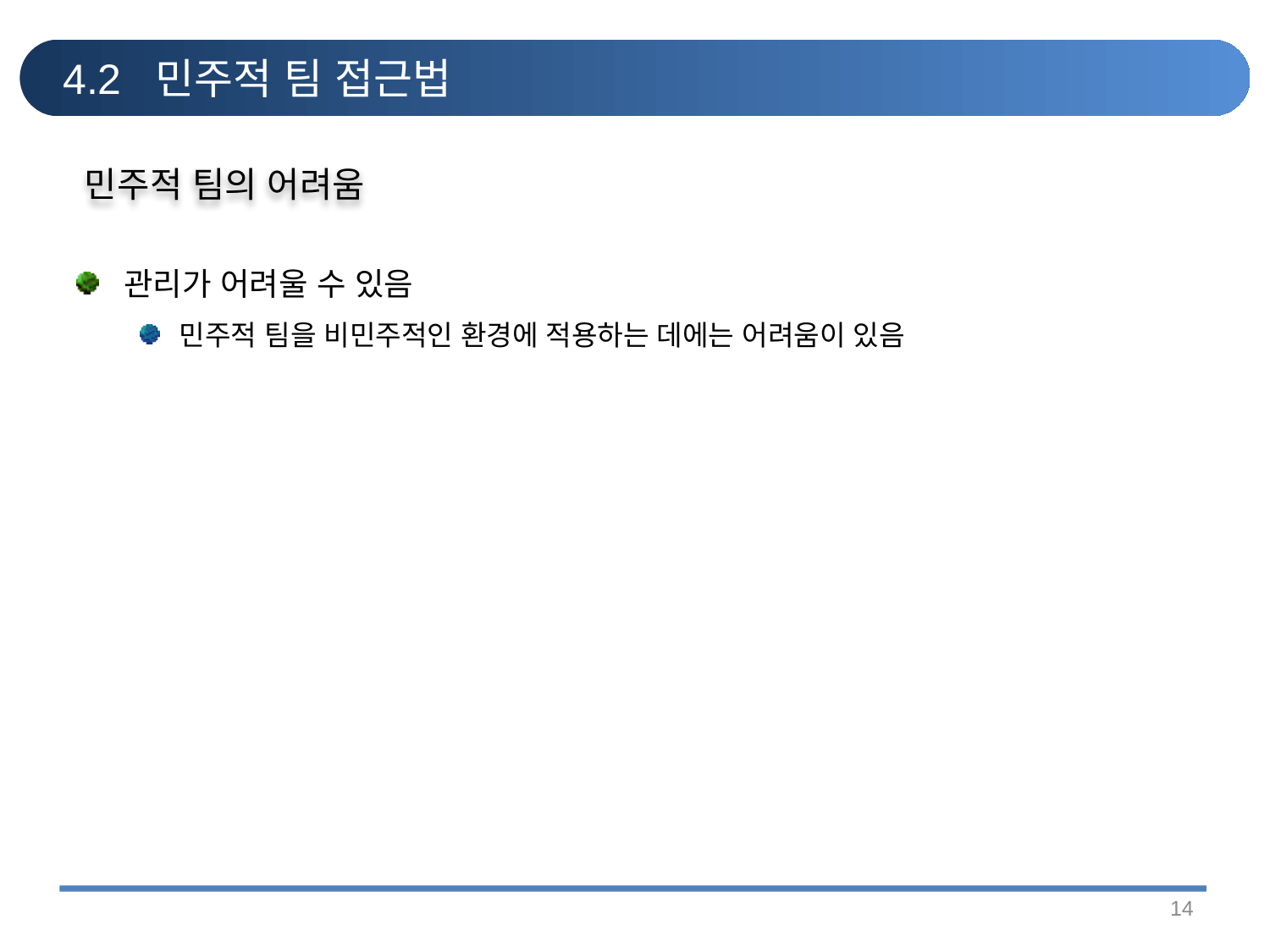

# 4.2  민주적 팀 접근법
민주적 팀의 어려움
관리가 어려울 수 있음
민주적 팀을 비민주적인 환경에 적용하는 데에는 어려움이 있음

14